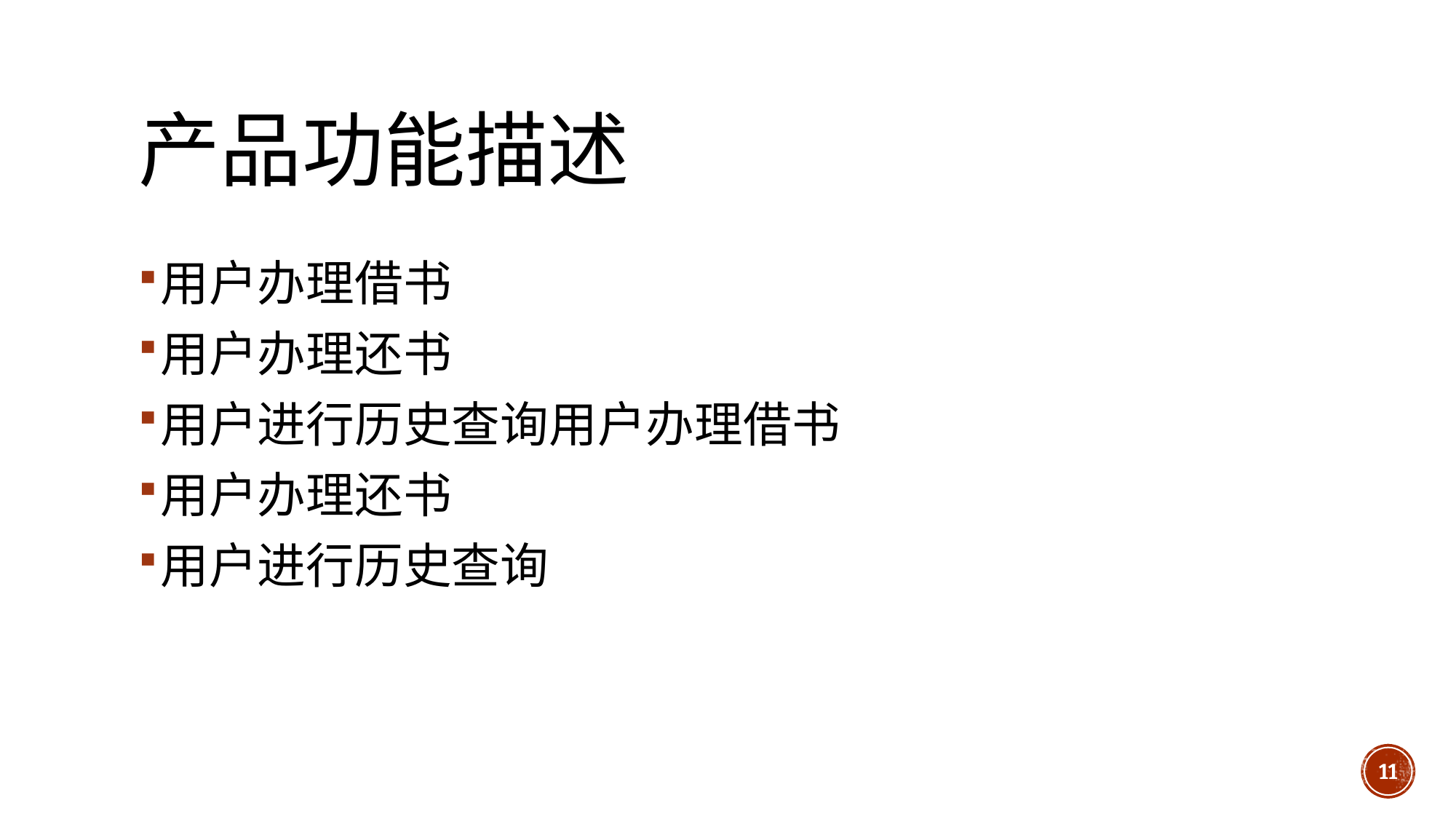

# 产品功能描述
用户办理借书
用户办理还书
用户进行历史查询用户办理借书
用户办理还书
用户进行历史查询
11